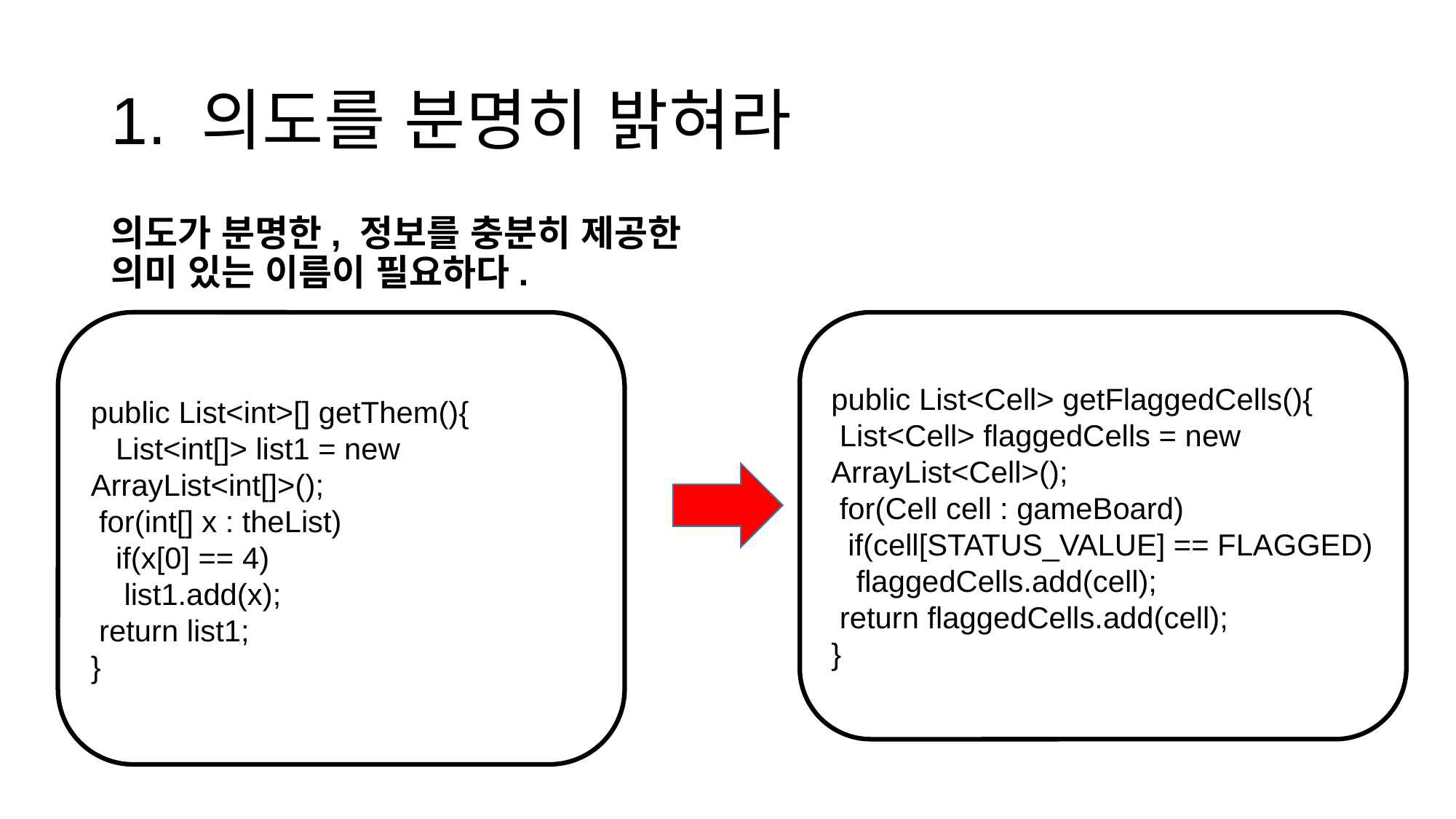

# 1. 의도를 분명히 밝혀라

의도가 분명한, 정보를 충분히 제공한 의미 있는 이름이 필요하다.
public List<int>[] getThem(){
   List<int[]> list1 = new ArrayList<int[]>();
 for(int[] x : theList)
   if(x[0] == 4)
    list1.add(x);
 return list1;
}
public List<Cell> getFlaggedCells(){
 List<Cell> flaggedCells = new ArrayList<Cell>();
 for(Cell cell : gameBoard)
  if(cell[STATUS_VALUE] == FLAGGED)
   flaggedCells.add(cell);
 return flaggedCells.add(cell);
}